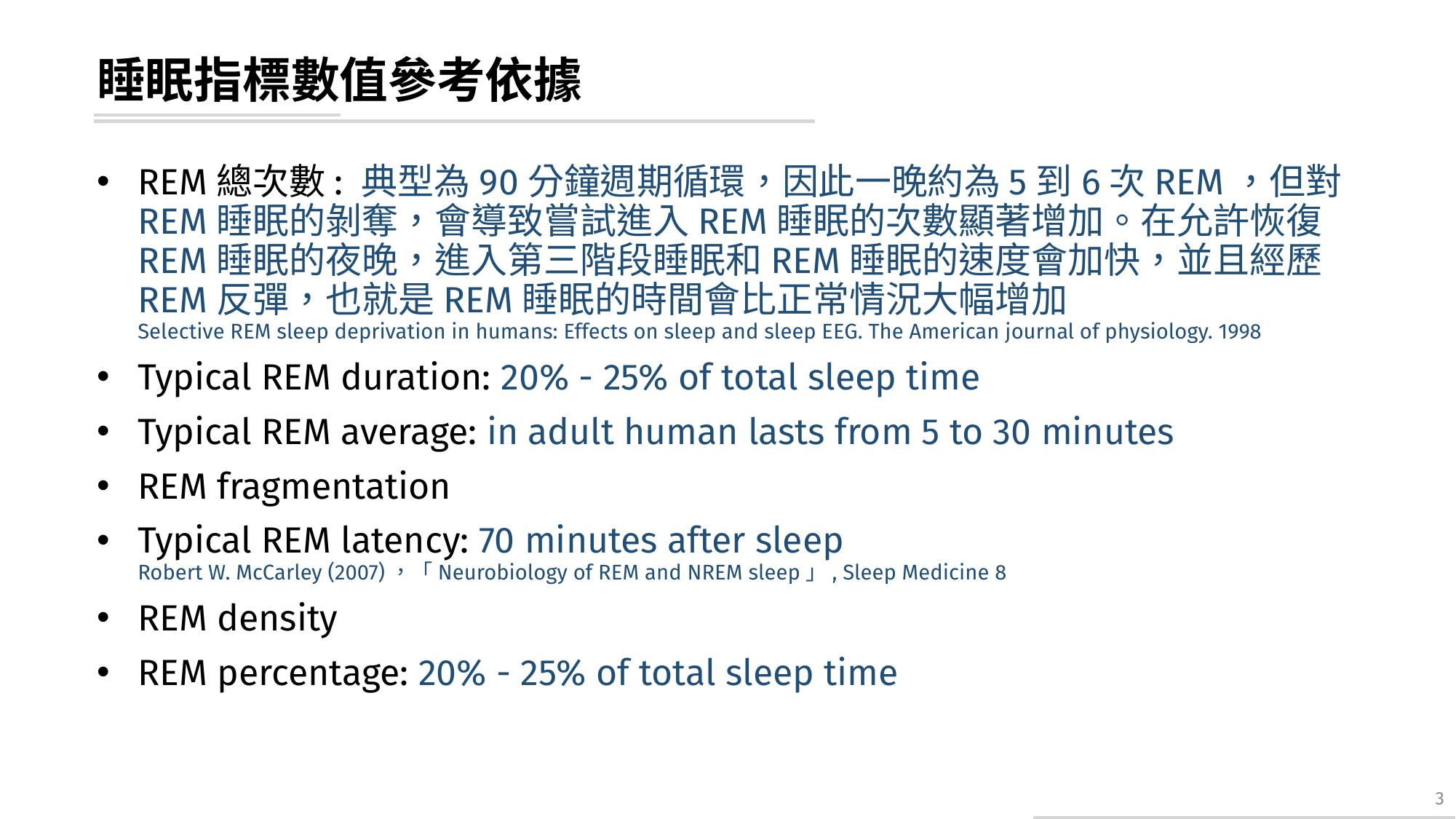

# 睡眠指標數值參考依據
REM總次數: 典型為90分鐘週期循環，因此一晚約為5到6次REM，但對REM睡眠的剝奪，會導致嘗試進入REM睡眠的次數顯著增加。在允許恢復REM睡眠的夜晚，進入第三階段睡眠和REM睡眠的速度會加快，並且經歷REM反彈，也就是REM睡眠的時間會比正常情況大幅增加
Selective REM sleep deprivation in humans: Effects on sleep and sleep EEG. The American journal of physiology. 1998
Typical REM duration: 20% - 25% of total sleep time
Typical REM average: in adult human lasts from 5 to 30 minutes
REM fragmentation
Typical REM latency: 70 minutes after sleep
Robert W. McCarley (2007)，「Neurobiology of REM and NREM sleep」, Sleep Medicine 8
REM density
REM percentage: 20% - 25% of total sleep time

3